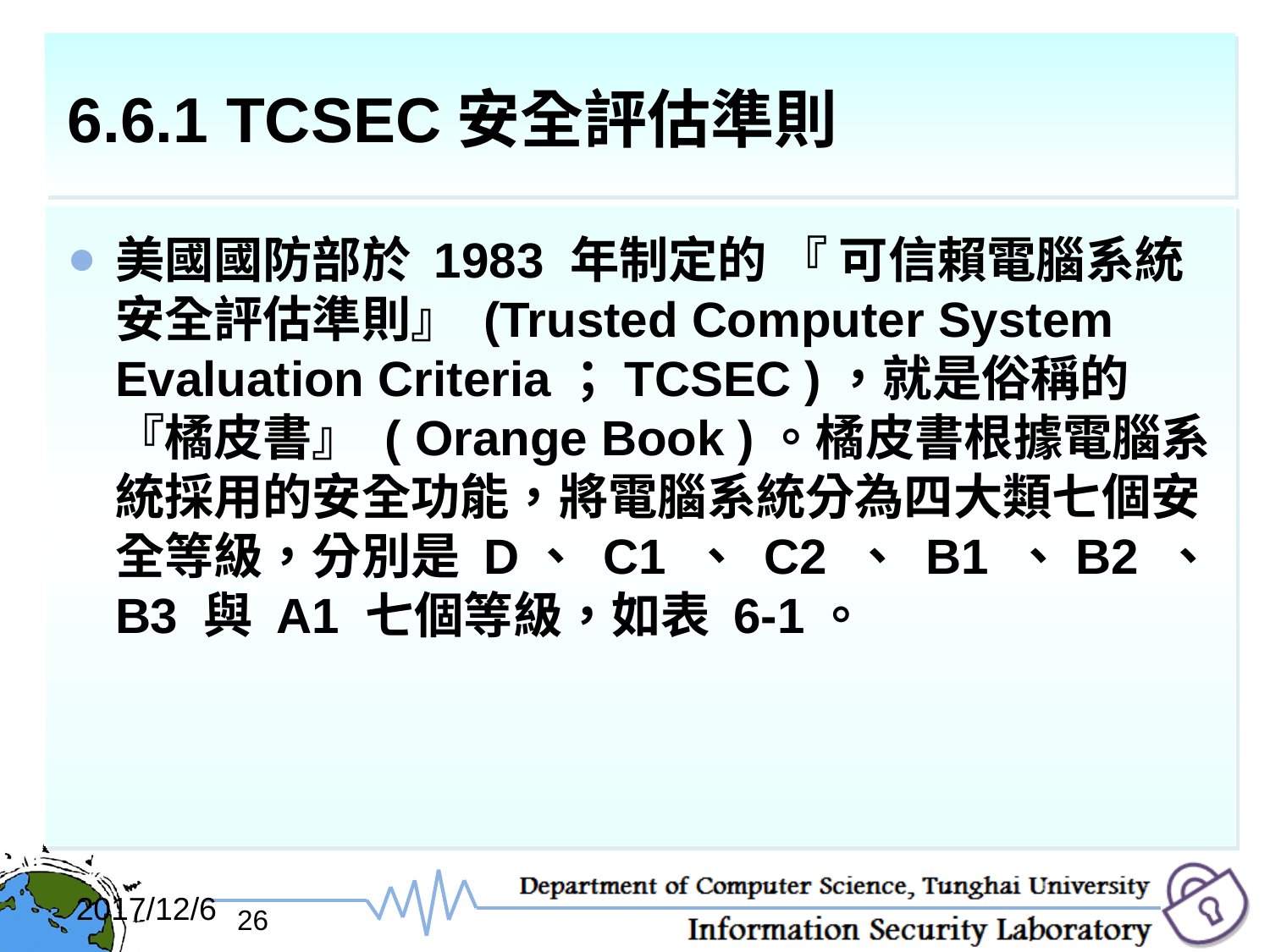

# 6.6.1 TCSEC安全評估準則
美國國防部於 1983 年制定的 『 可信賴電腦系統安全評估準則』 (Trusted Computer System Evaluation Criteria；TCSEC )，就是俗稱的『橘皮書』 ( Orange Book )。橘皮書根據電腦系統採用的安全功能，將電腦系統分為四大類七個安全等級，分別是 D、 C1 、 C2 、 B1 、B2 、 B3 與 A1 七個等級，如表 6-1。
2017/12/6
26